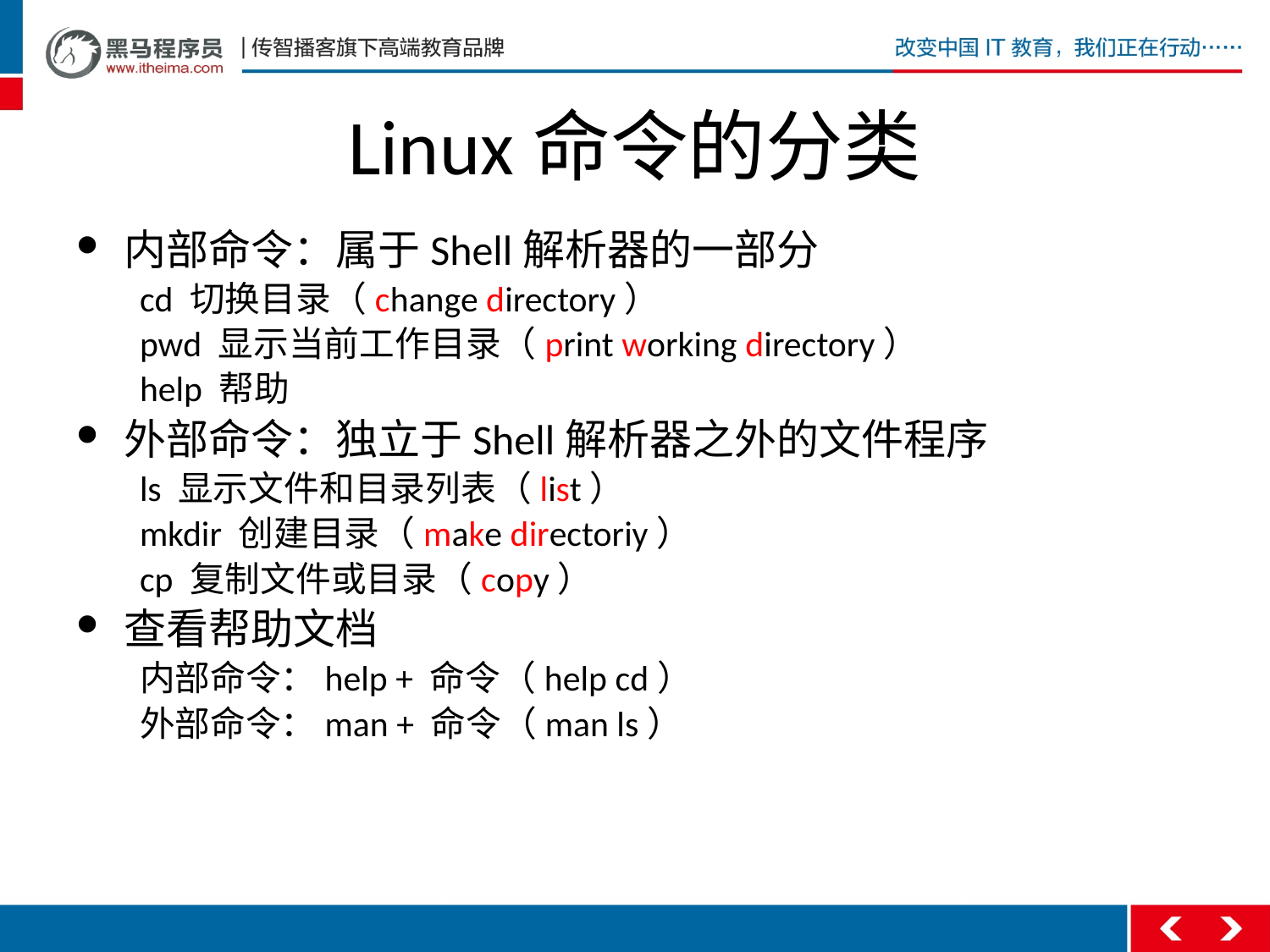

# Linux命令的分类
内部命令：属于Shell解析器的一部分
cd 切换目录（change directory）
pwd 显示当前工作目录（print working directory）
help 帮助
外部命令：独立于Shell解析器之外的文件程序
ls 显示文件和目录列表（list）
mkdir 创建目录（make directoriy）
cp 复制文件或目录（copy）
查看帮助文档
内部命令：help + 命令（help cd）
外部命令：man + 命令（man ls）